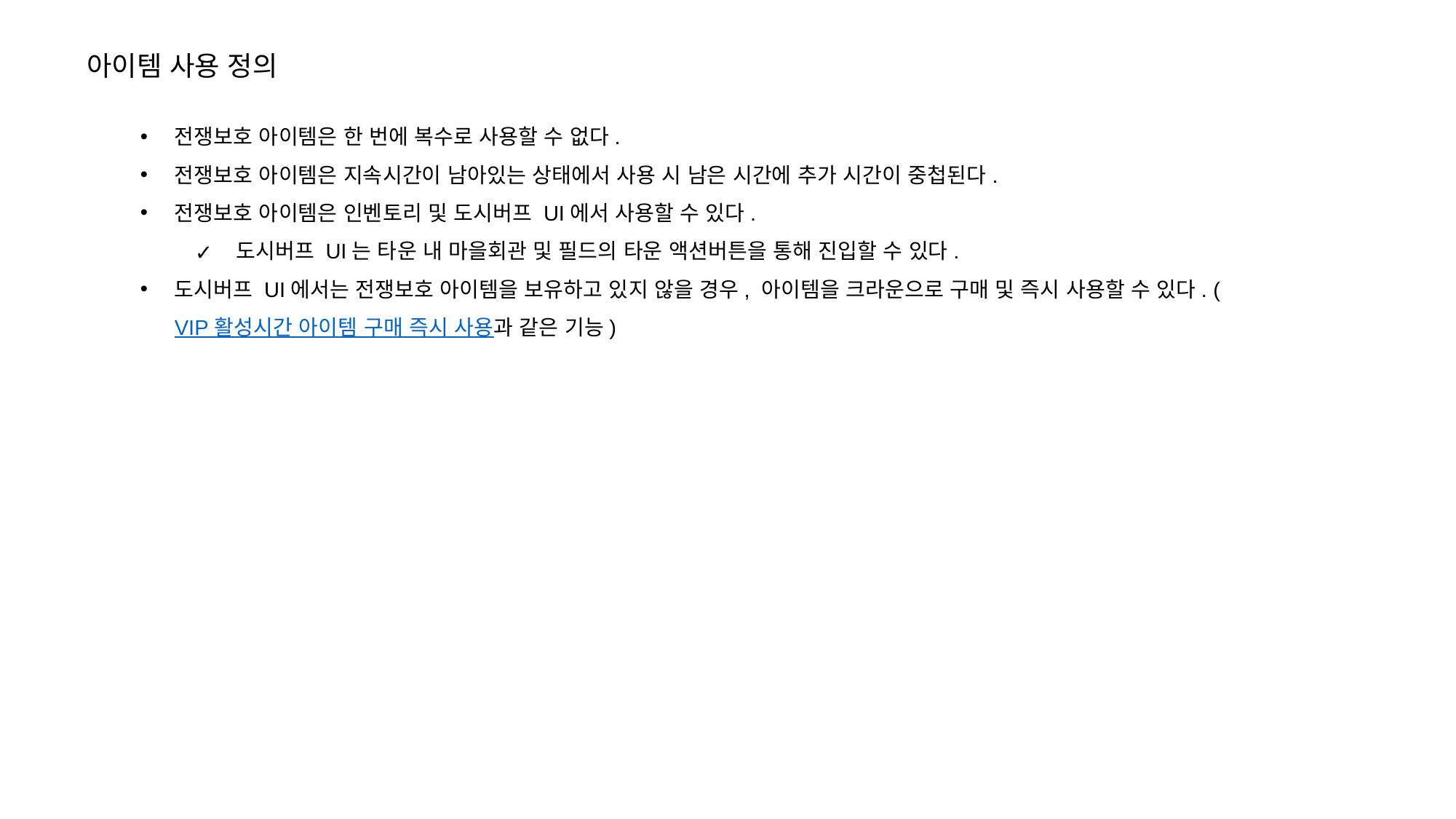

아이템 사용 정의
전쟁보호 아이템은 한 번에 복수로 사용할 수 없다.
전쟁보호 아이템은 지속시간이 남아있는 상태에서 사용 시 남은 시간에 추가 시간이 중첩된다.
전쟁보호 아이템은 인벤토리 및 도시버프 UI에서 사용할 수 있다.
도시버프 UI는 타운 내 마을회관 및 필드의 타운 액션버튼을 통해 진입할 수 있다.
도시버프 UI에서는 전쟁보호 아이템을 보유하고 있지 않을 경우, 아이템을 크라운으로 구매 및 즉시 사용할 수 있다. (VIP 활성시간 아이템 구매 즉시 사용과 같은 기능)